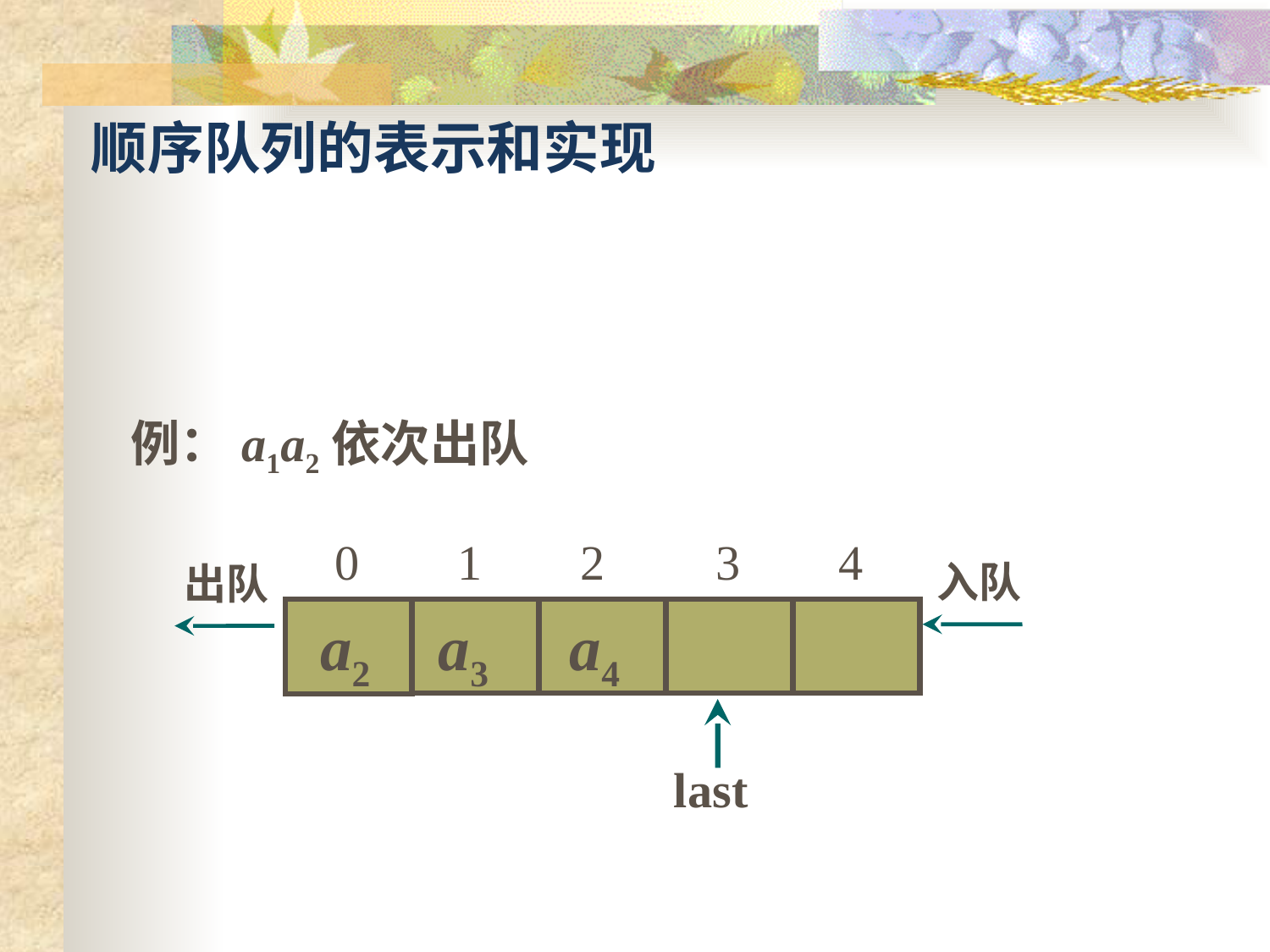

顺序队列的表示和实现
例：a1a2依次出队
0        1        2         3        4
入队
出队

a2
a3
a4

last